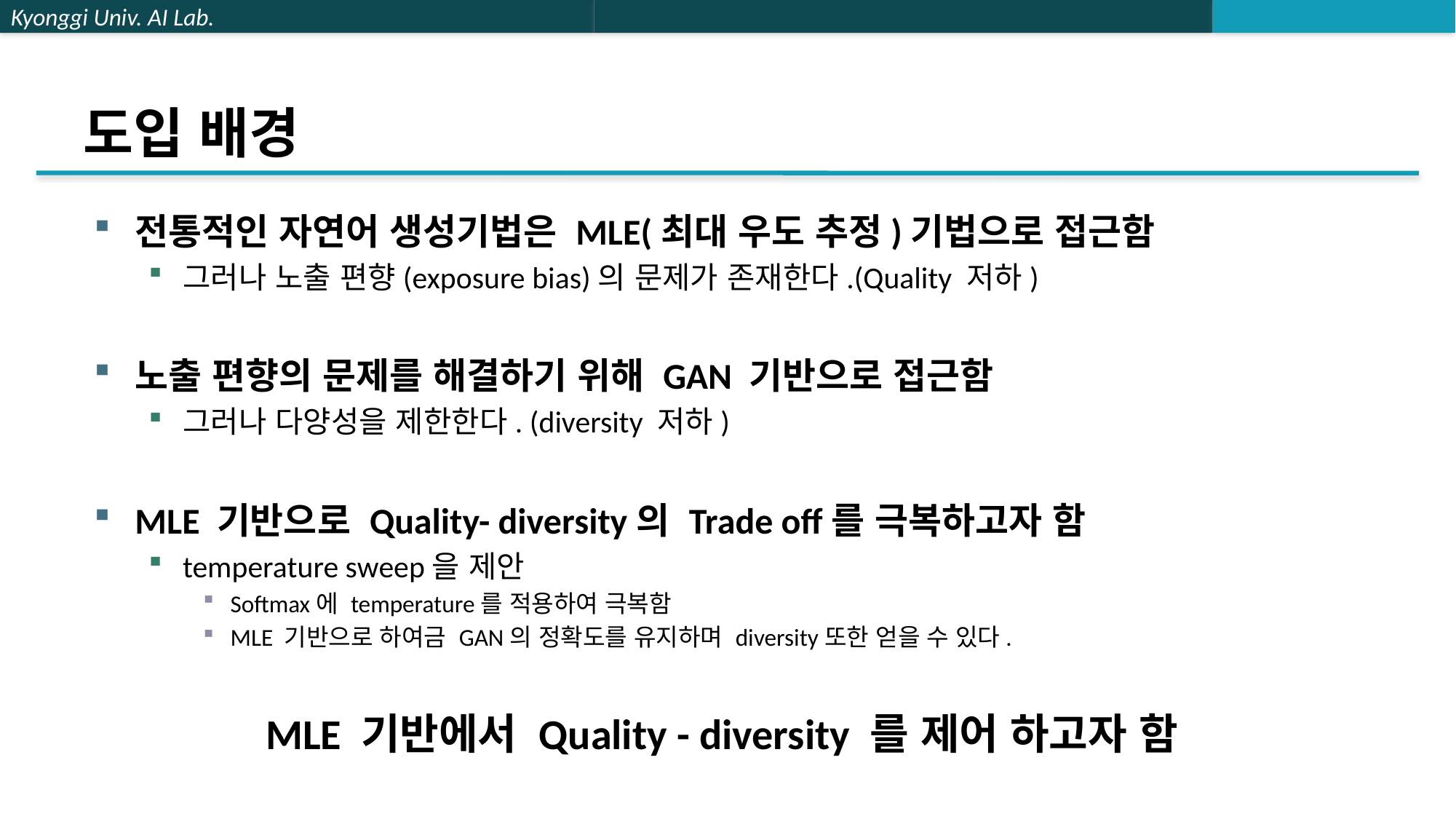

# 도입 배경
전통적인 자연어 생성기법은 MLE(최대 우도 추정)기법으로 접근함
그러나 노출 편향(exposure bias)의 문제가 존재한다.(Quality 저하)

노출 편향의 문제를 해결하기 위해 GAN 기반으로 접근함
그러나 다양성을 제한한다. (diversity 저하)

MLE 기반으로 Quality- diversity의 Trade off를 극복하고자 함
temperature sweep을 제안
Softmax에 temperature를 적용하여 극복함
MLE 기반으로 하여금 GAN의 정확도를 유지하며 diversity또한 얻을 수 있다.

MLE 기반에서 Quality - diversity 를 제어 하고자 함